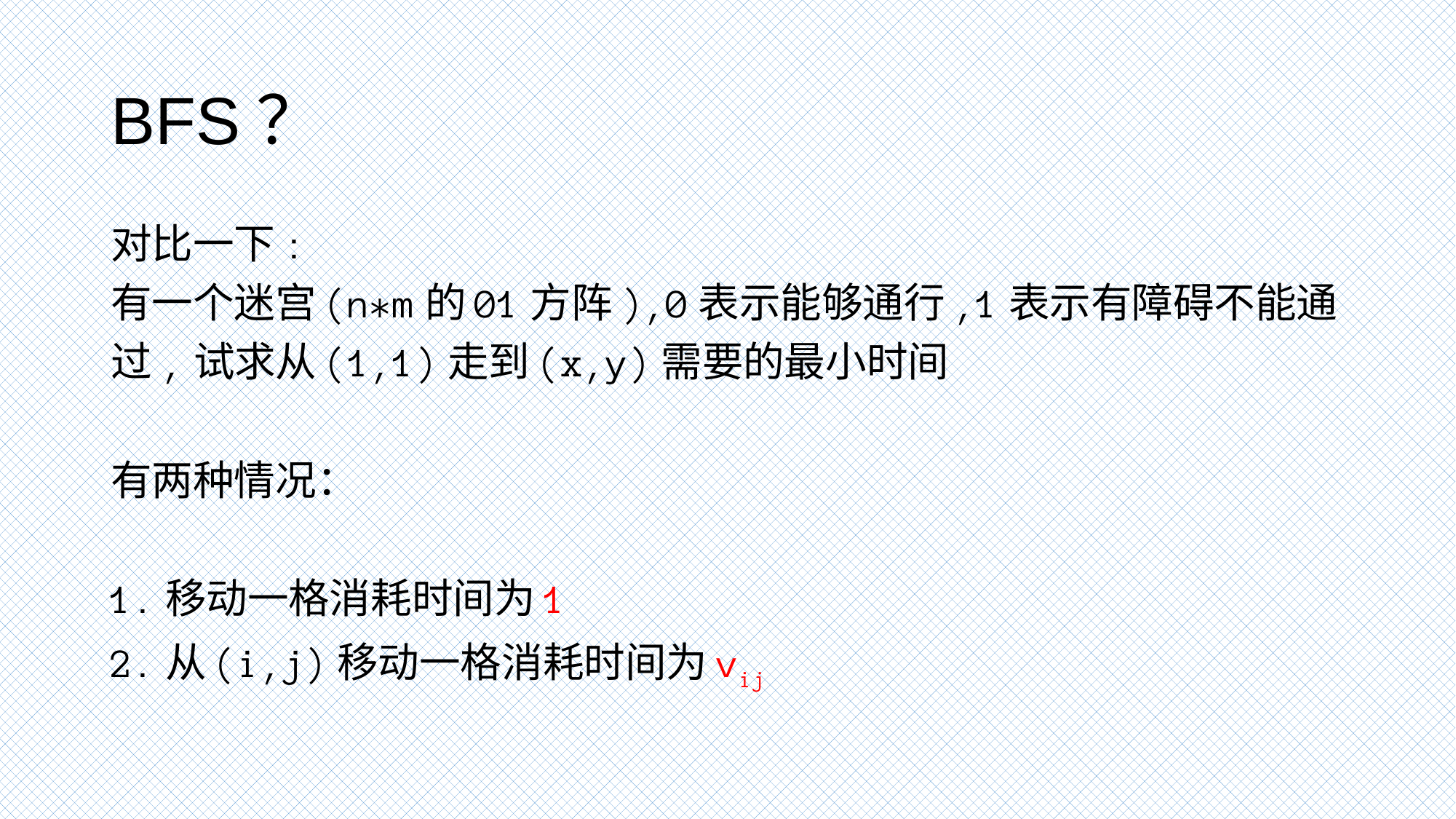

# BFS？
对比一下:
有一个迷宫(n*m的01方阵),0表示能够通行,1表示有障碍不能通
过,试求从(1,1)走到(x,y)需要的最小时间

有两种情况：

1.移动一格消耗时间为1
2.从(i,j)移动一格消耗时间为vij